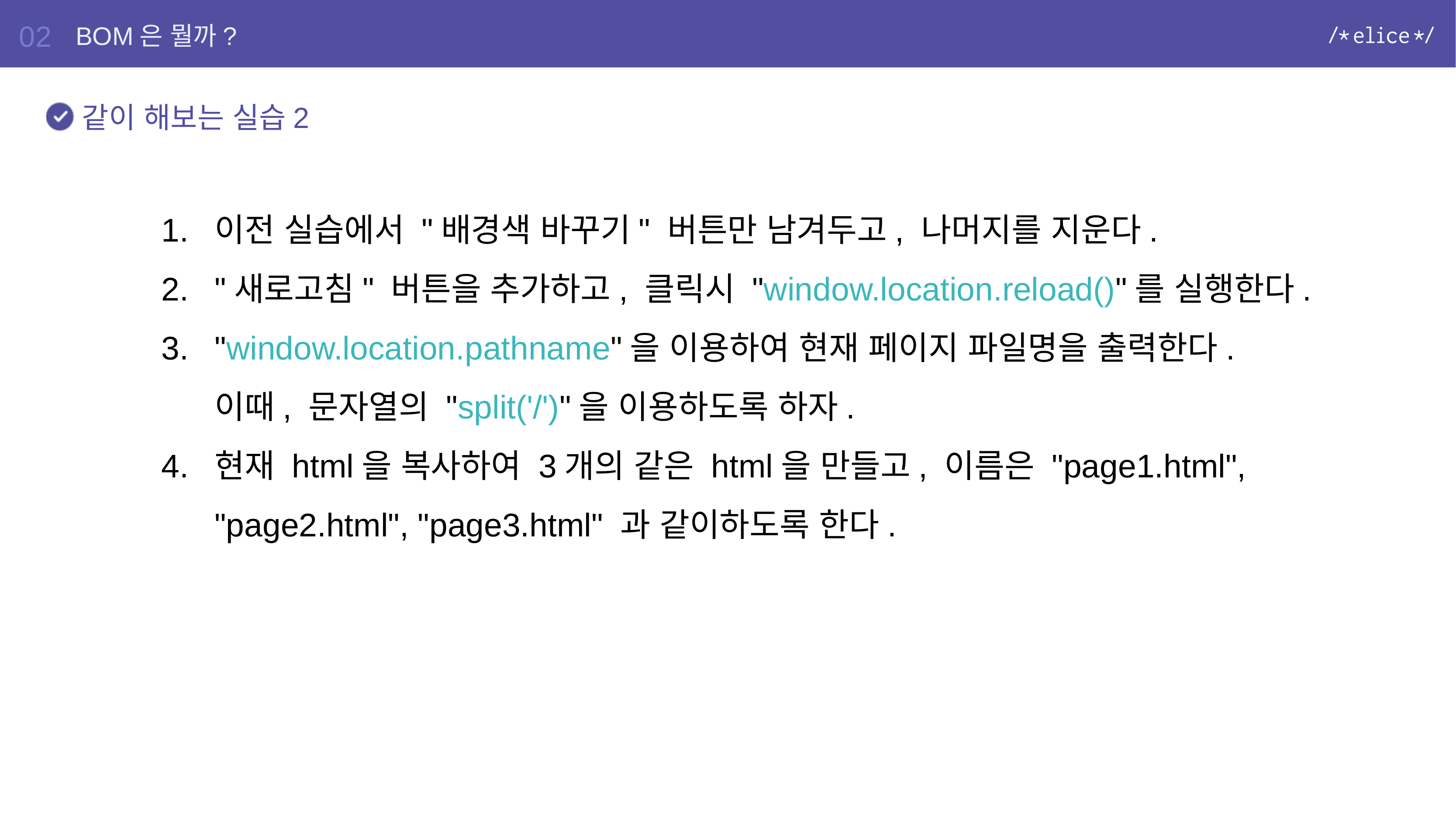

02
BOM은 뭘까?
같이 해보는 실습2
이전 실습에서 "배경색 바꾸기" 버튼만 남겨두고, 나머지를 지운다.
"새로고침" 버튼을 추가하고, 클릭시 "window.location.reload()"를 실행한다.
"window.location.pathname"을 이용하여 현재 페이지 파일명을 출력한다.
이때, 문자열의 "split('/')"을 이용하도록 하자.
현재 html을 복사하여 3개의 같은 html을 만들고, 이름은 "page1.html", "page2.html", "page3.html" 과 같이하도록 한다.